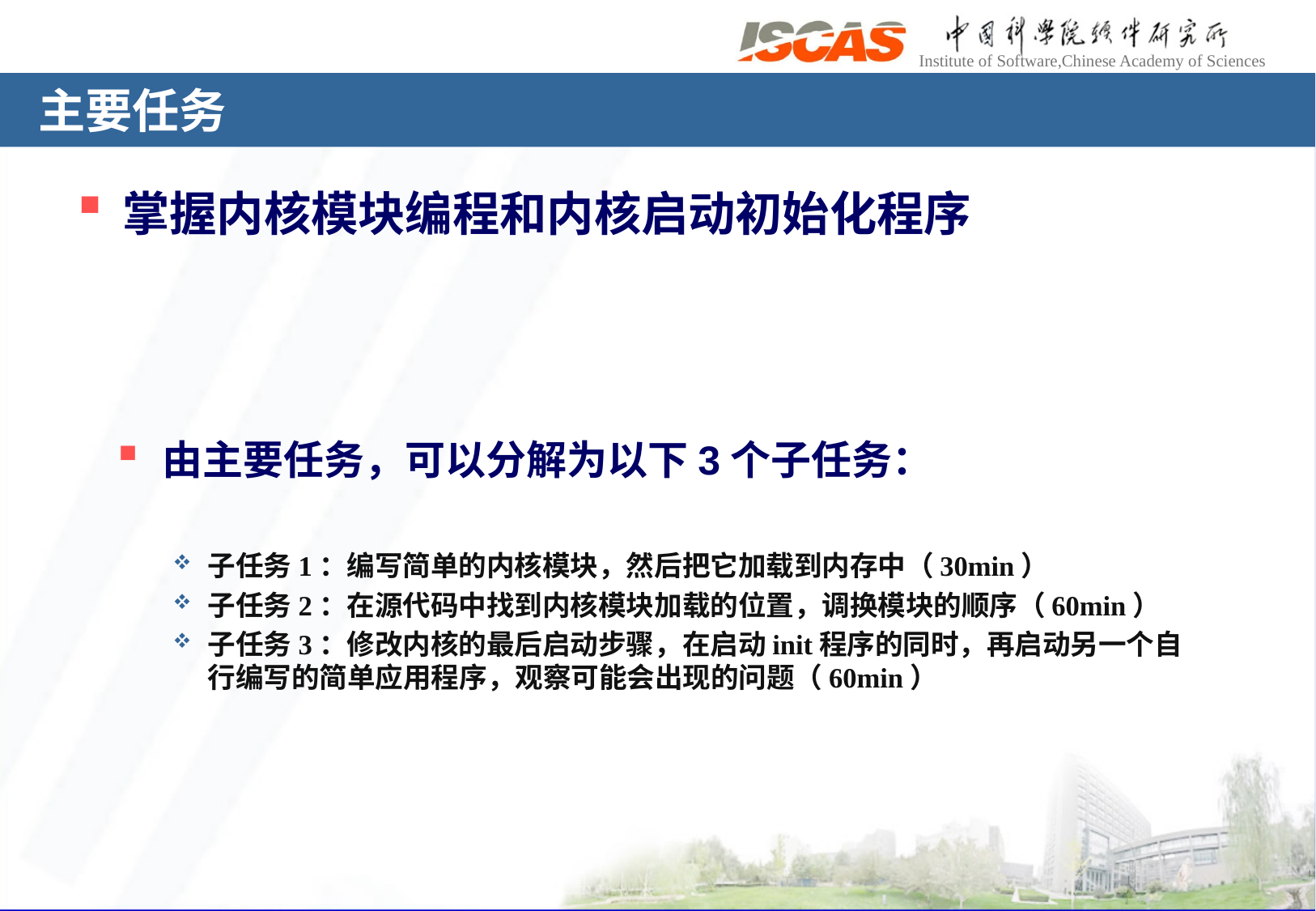

# 主要任务
掌握内核模块编程和内核启动初始化程序
由主要任务，可以分解为以下3个子任务：

子任务1：编写简单的内核模块，然后把它加载到内存中（30min）
子任务2：在源代码中找到内核模块加载的位置，调换模块的顺序（60min）
子任务3：修改内核的最后启动步骤，在启动init程序的同时，再启动另一个自行编写的简单应用程序，观察可能会出现的问题（60min）